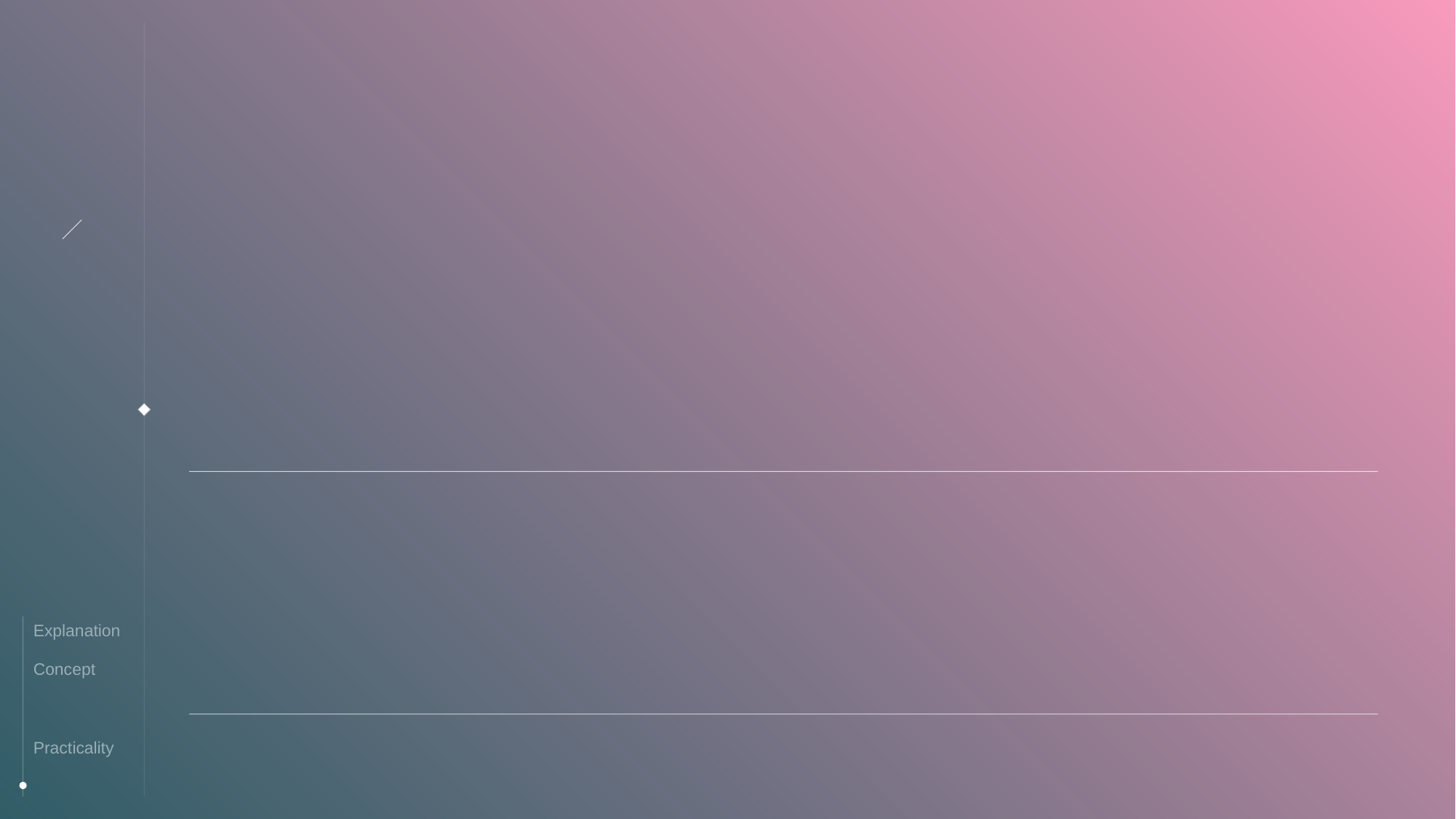

# 4. 문제점

Explanation
Concept
Function
Practicality
Problem
17